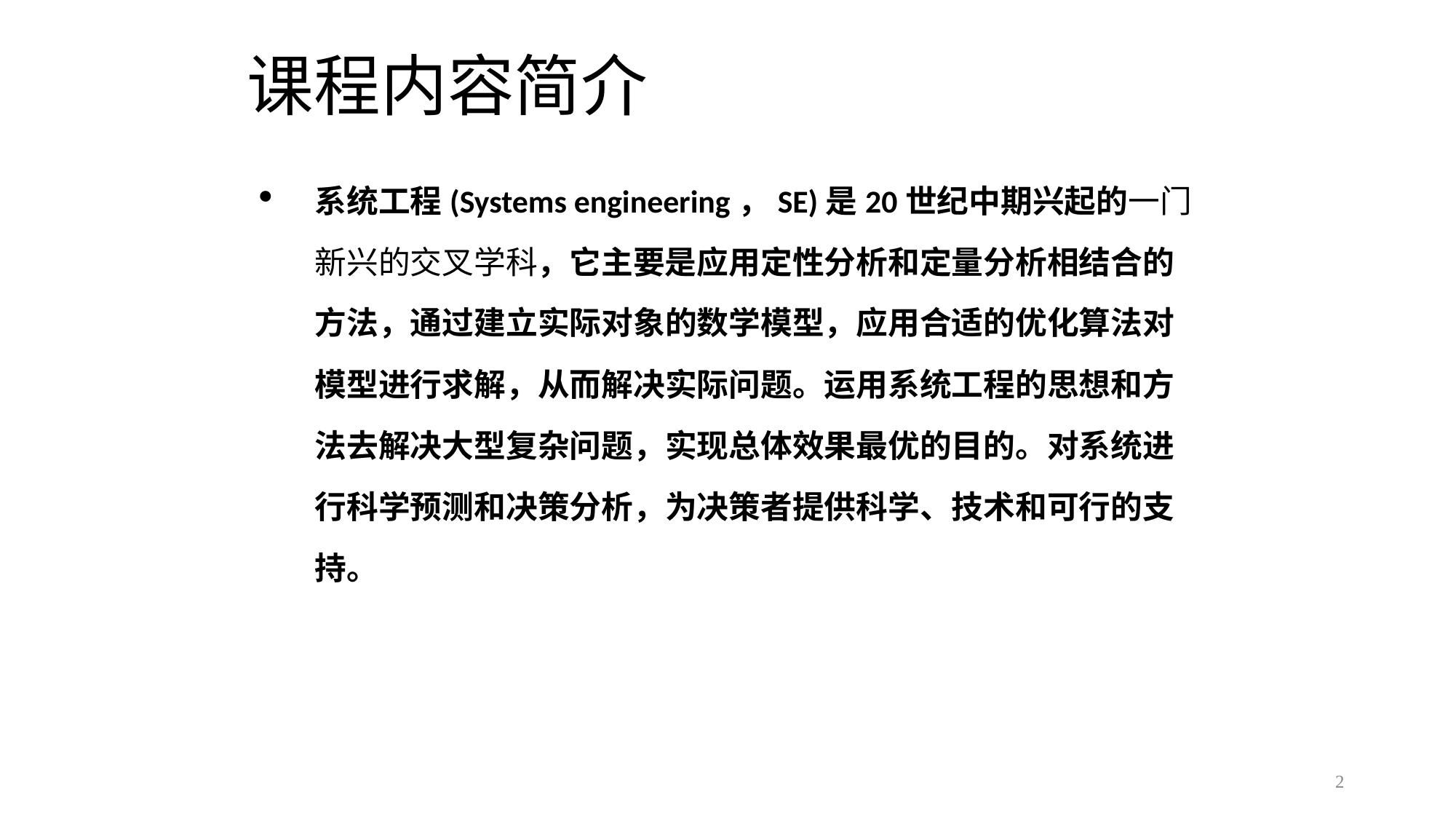

# 课程内容简介
系统工程(Systems engineering，SE)是20世纪中期兴起的一门新兴的交叉学科，它主要是应用定性分析和定量分析相结合的方法，通过建立实际对象的数学模型，应用合适的优化算法对模型进行求解，从而解决实际问题。运用系统工程的思想和方法去解决大型复杂问题，实现总体效果最优的目的。对系统进行科学预测和决策分析，为决策者提供科学、技术和可行的支持。

2